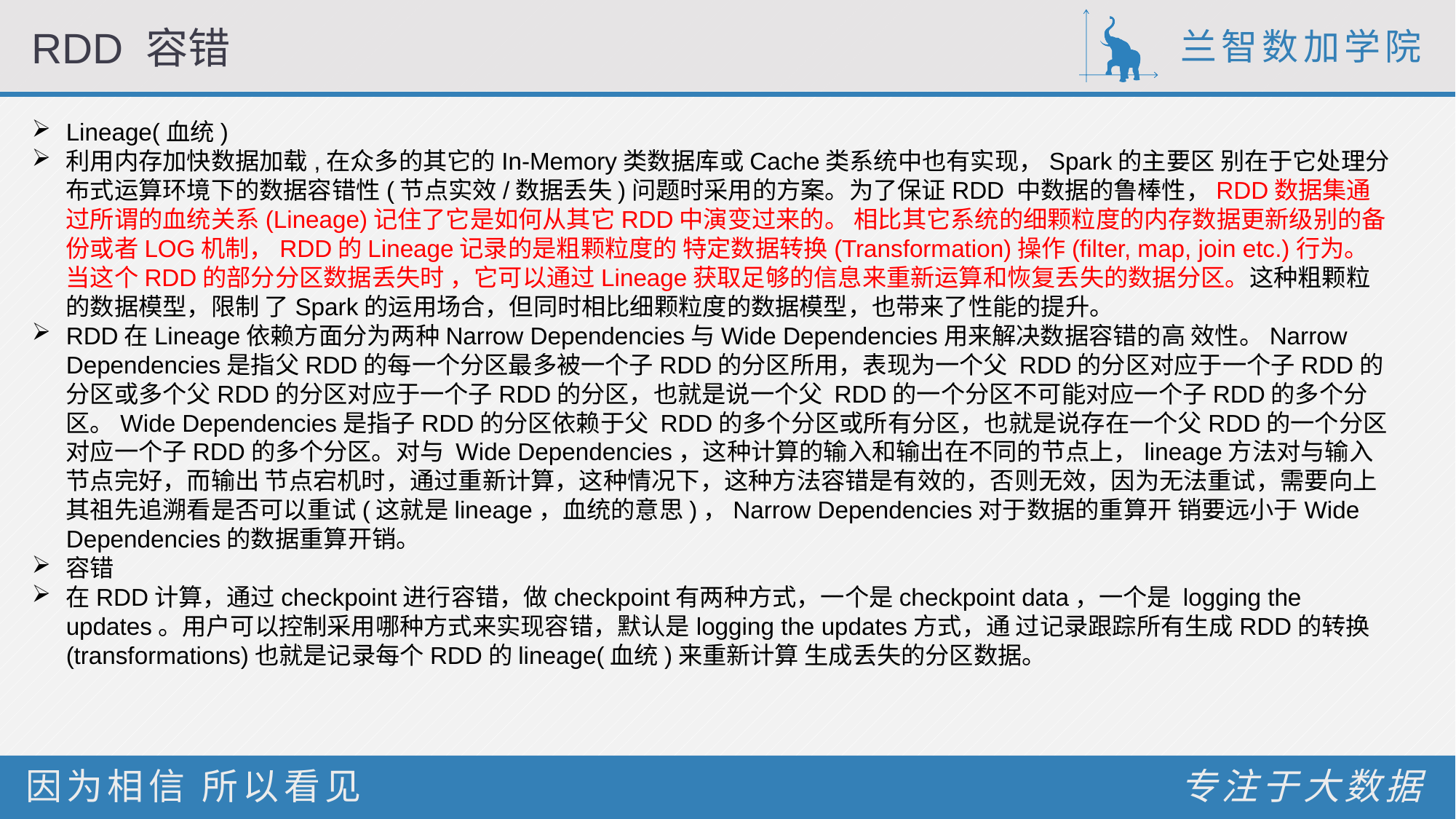

# RDD 容错
Lineage(血统)
利用内存加快数据加载,在众多的其它的In-Memory类数据库或Cache类系统中也有实现，Spark的主要区 别在于它处理分布式运算环境下的数据容错性(节点实效/数据丢失)问题时采用的方案。为了保证RDD 中数据的鲁棒性，RDD数据集通过所谓的血统关系(Lineage)记住了它是如何从其它RDD中演变过来的。 相比其它系统的细颗粒度的内存数据更新级别的备份或者LOG机制，RDD的Lineage记录的是粗颗粒度的 特定数据转换(Transformation)操作(filter, map, join etc.)行为。当这个RDD的部分分区数据丢失时 ，它可以通过Lineage获取足够的信息来重新运算和恢复丢失的数据分区。这种粗颗粒的数据模型，限制 了Spark的运用场合，但同时相比细颗粒度的数据模型，也带来了性能的提升。
RDD在Lineage依赖方面分为两种Narrow Dependencies与Wide Dependencies用来解决数据容错的高 效性。Narrow Dependencies是指父RDD的每一个分区最多被一个子RDD的分区所用，表现为一个父 RDD的分区对应于一个子RDD的分区或多个父RDD的分区对应于一个子RDD的分区，也就是说一个父 RDD的一个分区不可能对应一个子RDD的多个分区。Wide Dependencies是指子RDD的分区依赖于父 RDD的多个分区或所有分区，也就是说存在一个父RDD的一个分区对应一个子RDD的多个分区。对与 Wide Dependencies，这种计算的输入和输出在不同的节点上，lineage方法对与输入节点完好，而输出 节点宕机时，通过重新计算，这种情况下，这种方法容错是有效的，否则无效，因为无法重试，需要向上 其祖先追溯看是否可以重试(这就是lineage，血统的意思)，Narrow Dependencies对于数据的重算开 销要远小于Wide Dependencies的数据重算开销。
容错
在RDD计算，通过checkpoint进行容错，做checkpoint有两种方式，一个是checkpoint data，一个是 logging the updates。用户可以控制采用哪种方式来实现容错，默认是logging the updates方式，通 过记录跟踪所有生成RDD的转换(transformations)也就是记录每个RDD的lineage(血统)来重新计算 生成丢失的分区数据。